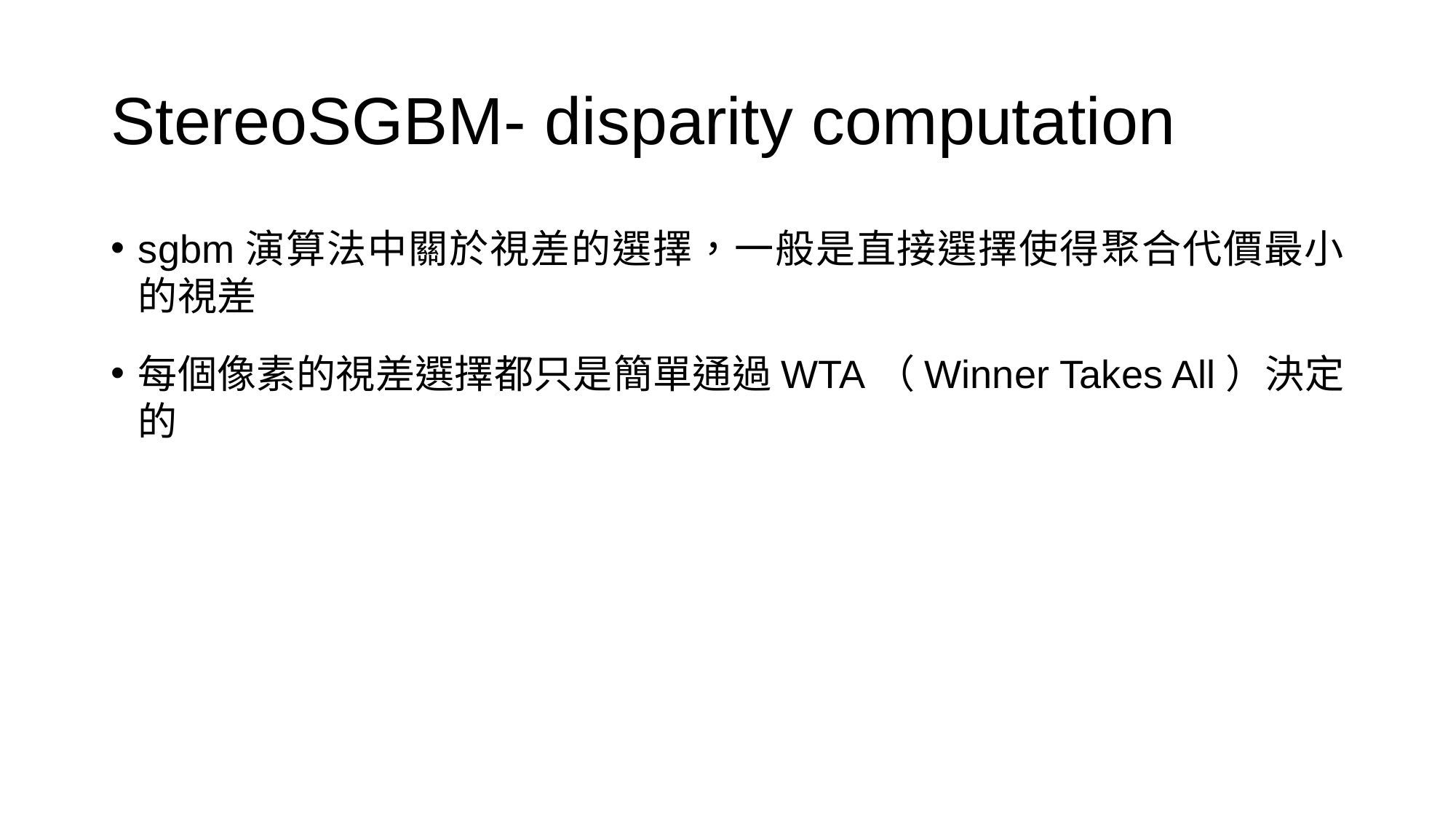

# StereoSGBM- disparity computation
sgbm演算法中關於視差的選擇，一般是直接選擇使得聚合代價最小的視差
每個像素的視差選擇都只是簡單通過WTA（Winner Takes All）決定的